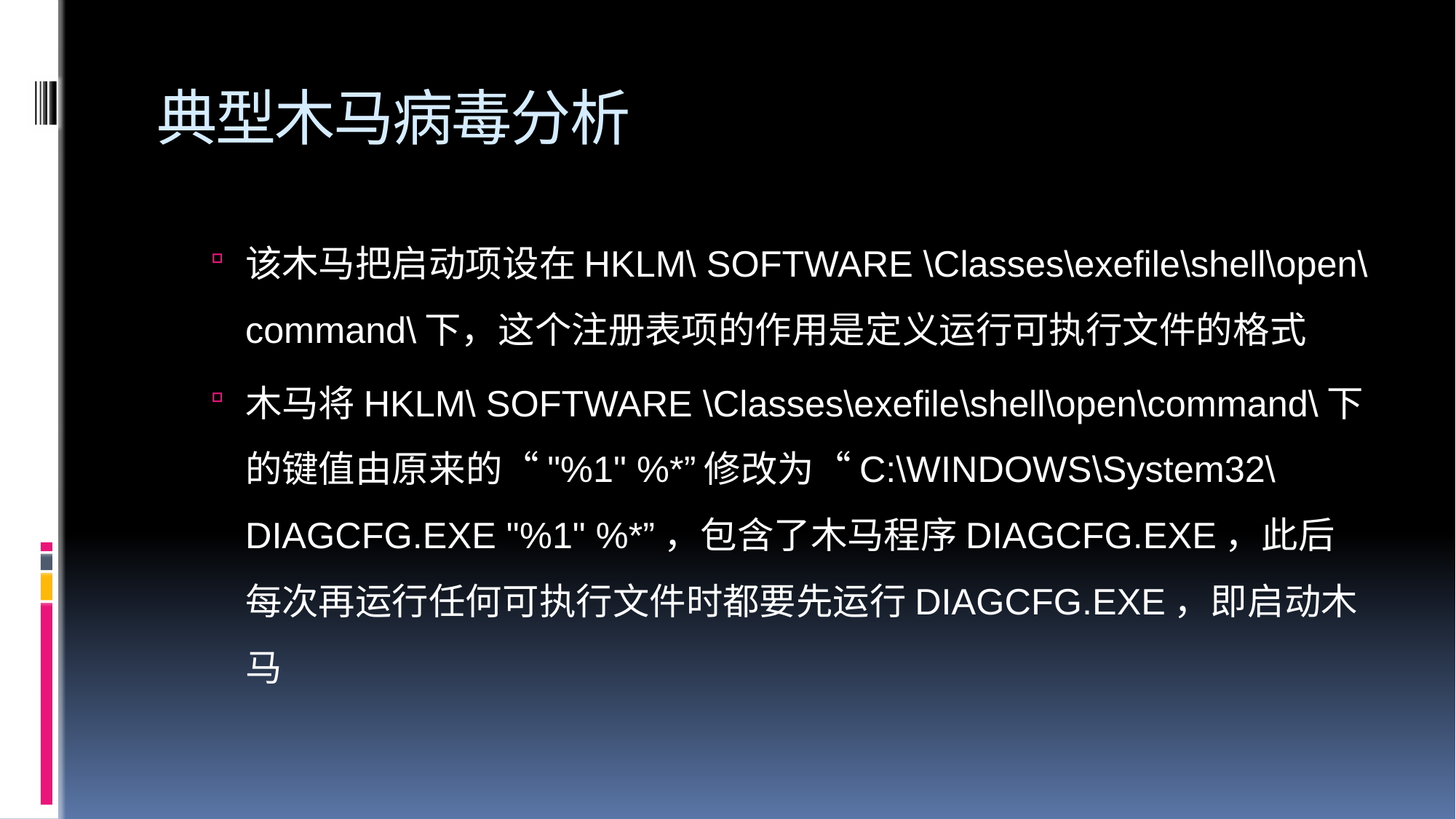

# 典型木马病毒分析
该木马把启动项设在HKLM\ SOFTWARE \Classes\exefile\shell\open\command\下，这个注册表项的作用是定义运行可执行文件的格式
木马将HKLM\ SOFTWARE \Classes\exefile\shell\open\command\下的键值由原来的“"%1" %*”修改为“C:\WINDOWS\System32\DIAGCFG.EXE "%1" %*”，包含了木马程序DIAGCFG.EXE，此后每次再运行任何可执行文件时都要先运行DIAGCFG.EXE，即启动木马